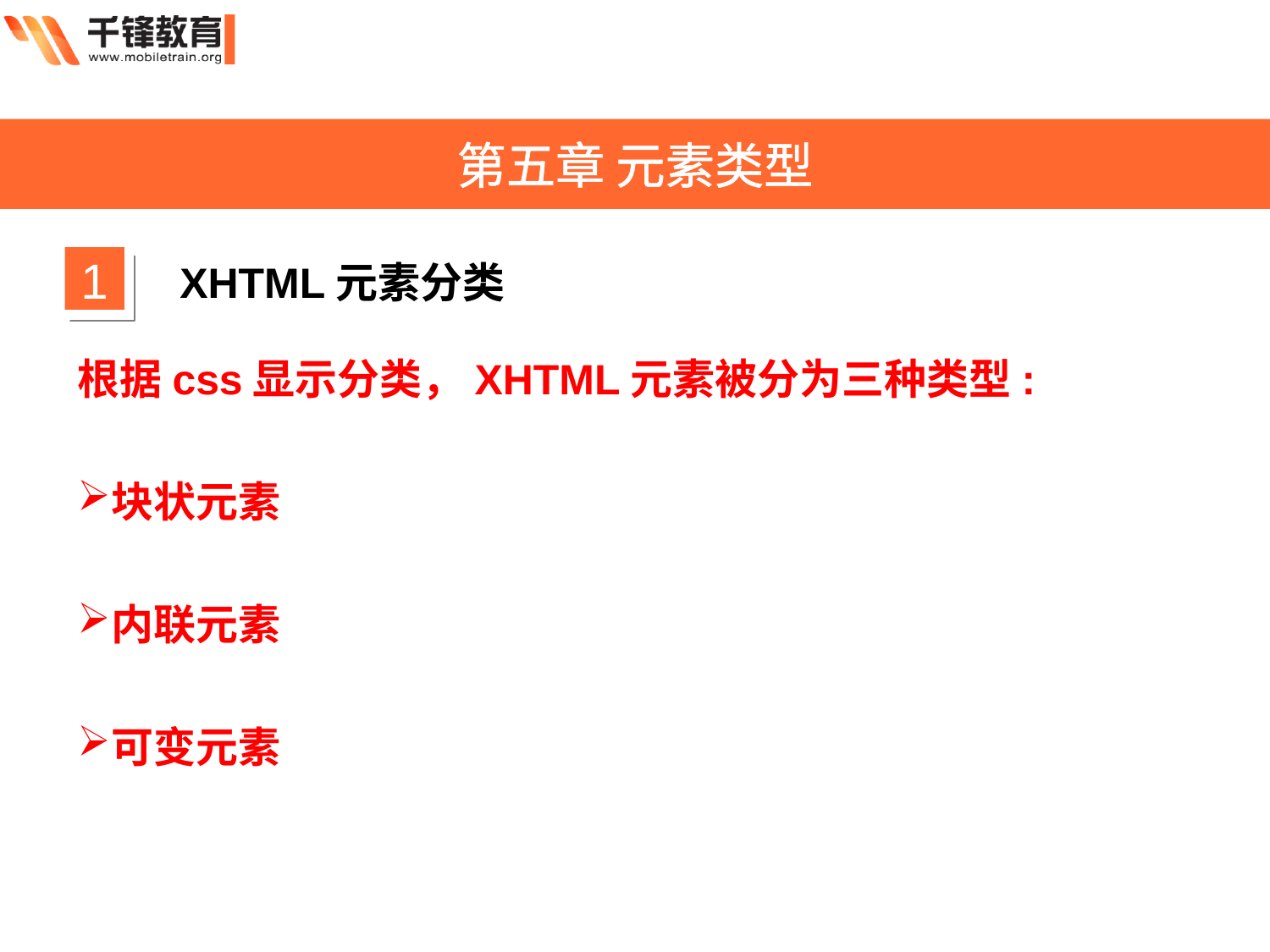

第五章 元素类型
1

XHTML元素分类

根据css显示分类，XHTML元素被分为三种类型:

块状元素

内联元素

可变元素